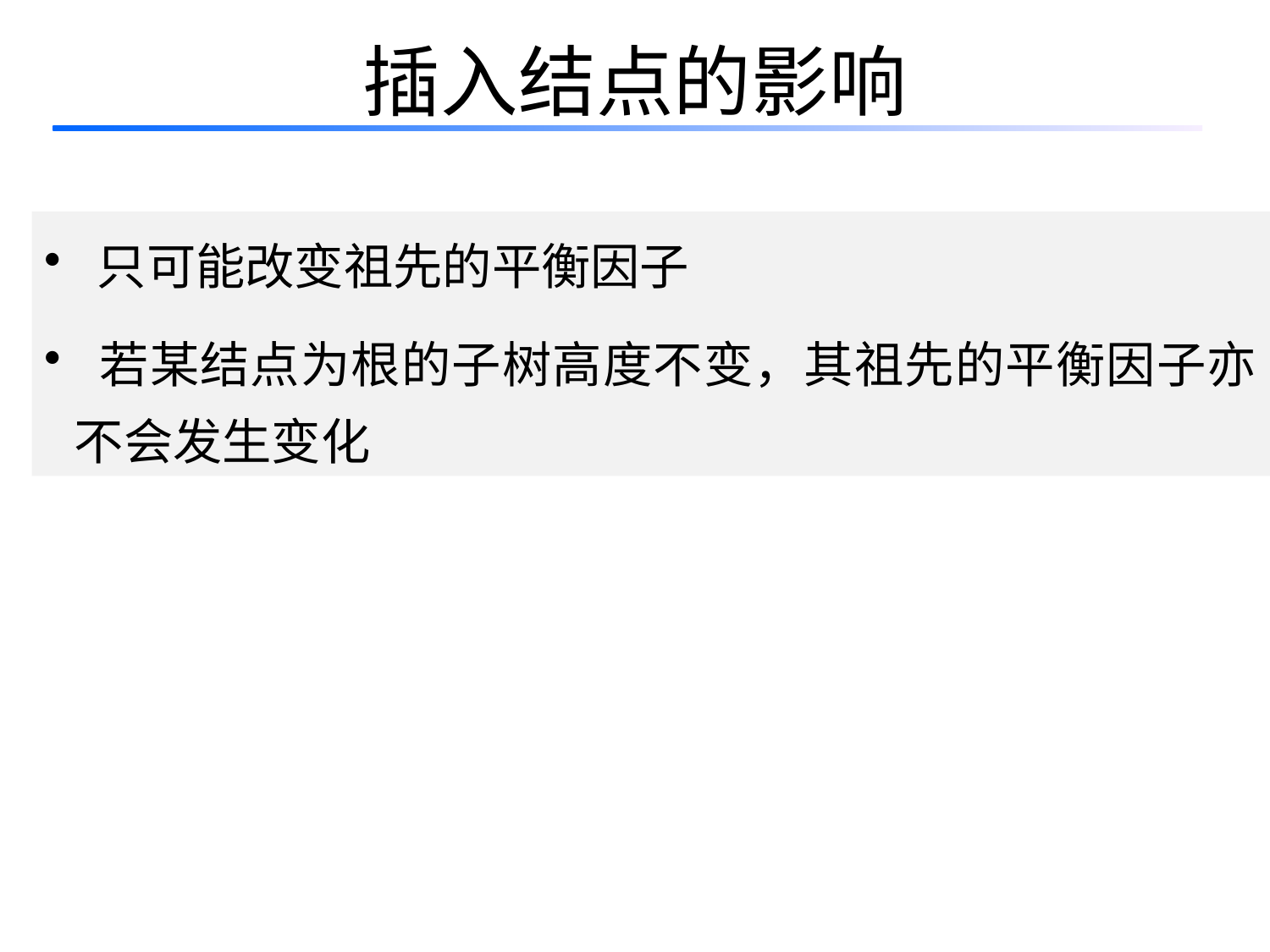

# 插入结点的影响

 只可能改变祖先的平衡因子
 若某结点为根的子树高度不变，其祖先的平衡因子亦不会发生变化